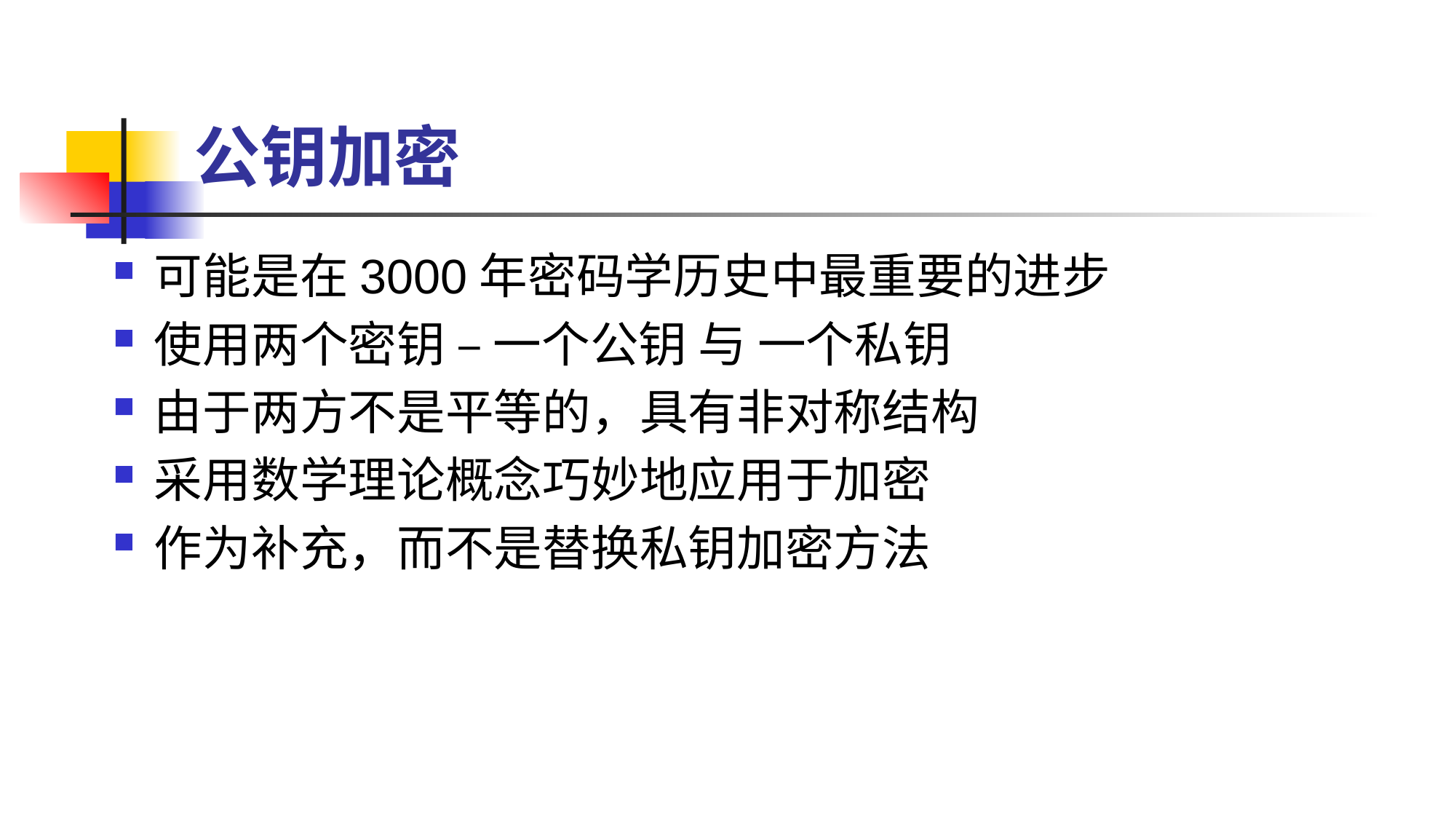

# 公钥加密
可能是在3000年密码学历史中最重要的进步
使用两个密钥 – 一个公钥 与 一个私钥
由于两方不是平等的，具有非对称结构
采用数学理论概念巧妙地应用于加密
作为补充，而不是替换私钥加密方法